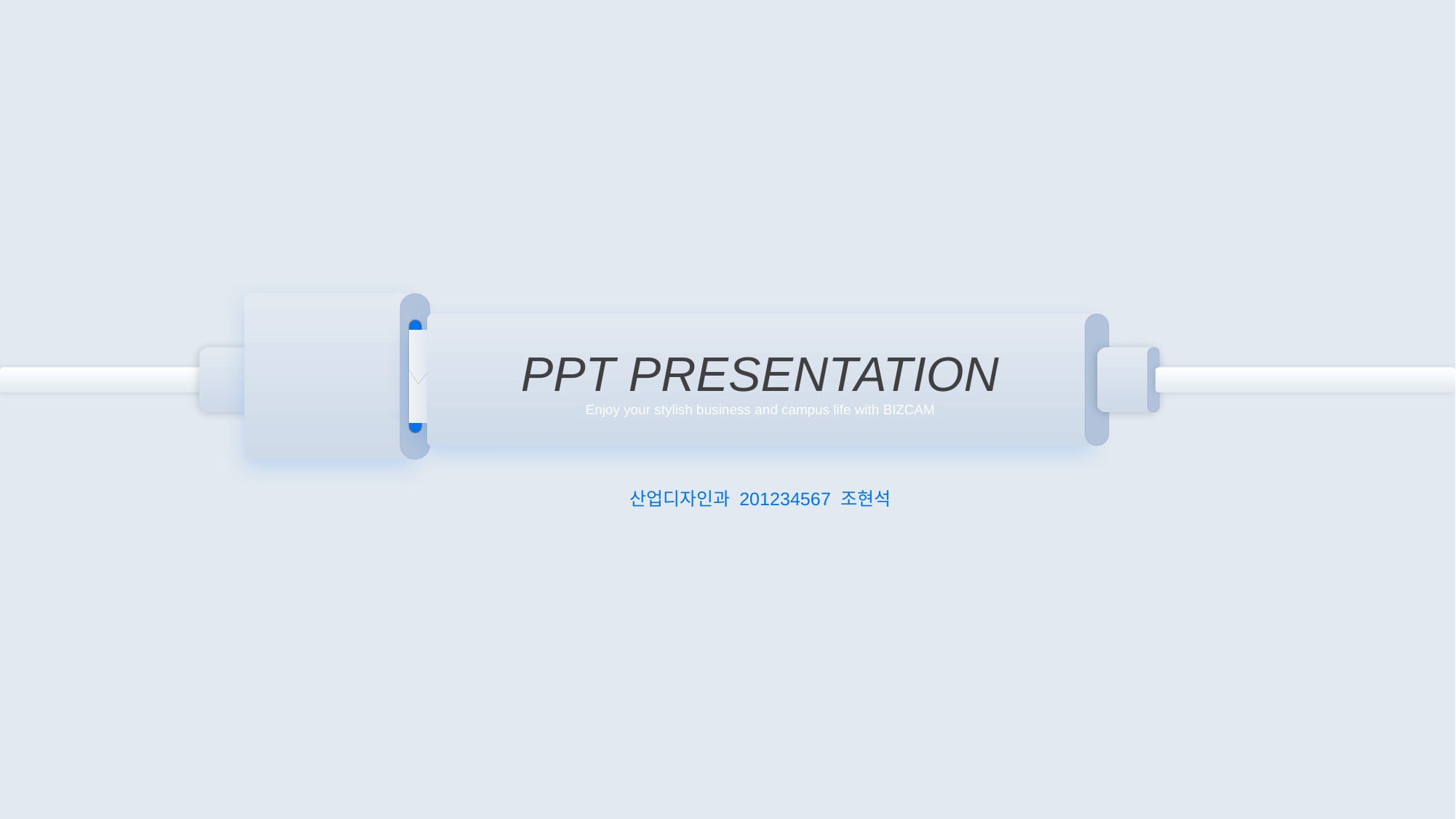

PPT PRESENTATION
Enjoy your stylish business and campus life with BIZCAM

산업디자인과 201234567 조현석